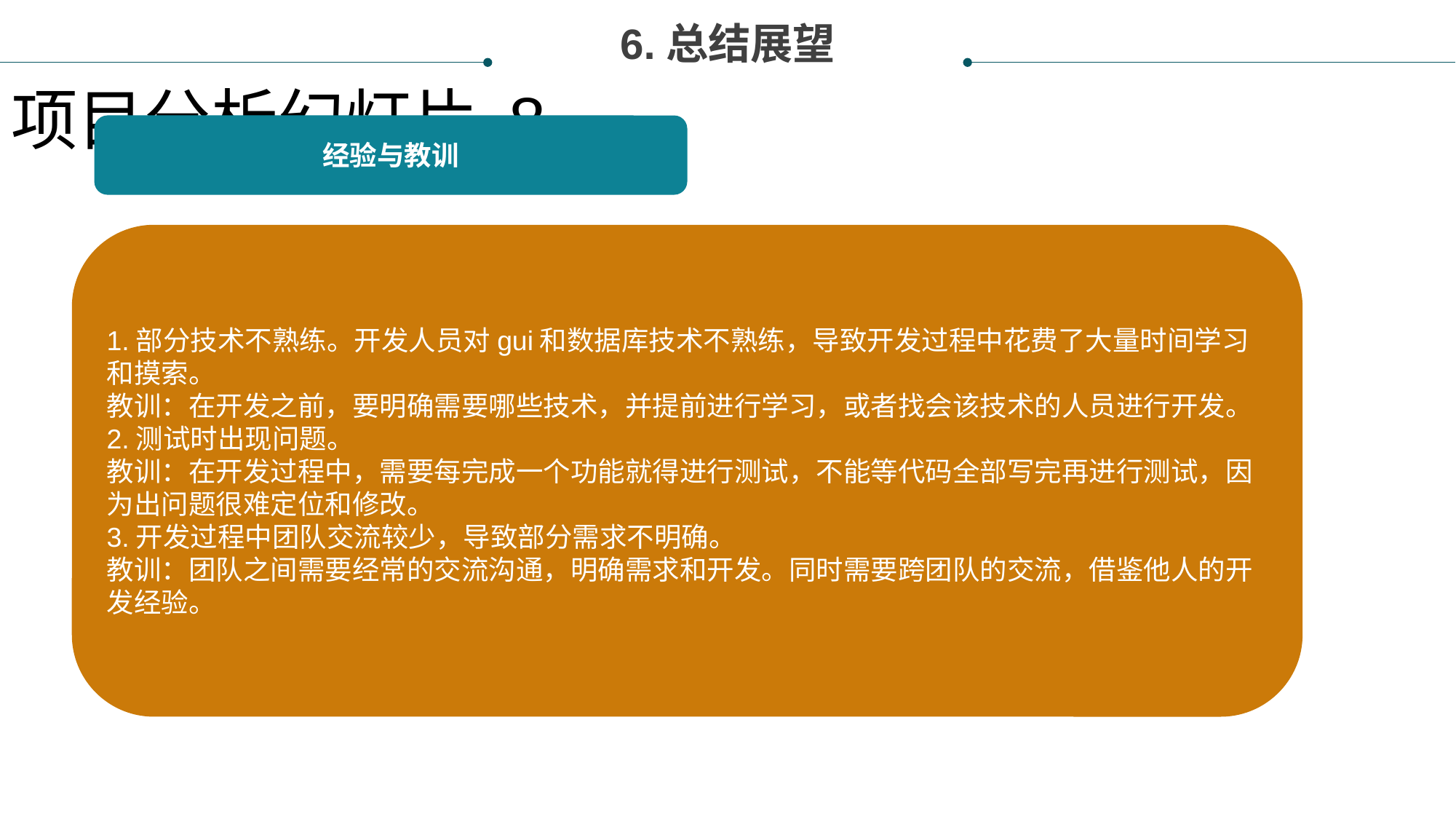

1.部分技术不熟练。开发人员对gui和数据库技术不熟练，导致开发过程中花费了大量时间学习和摸索。
教训：在开发之前，要明确需要哪些技术，并提前进行学习，或者找会该技术的人员进行开发。
2.测试时出现问题。
教训：在开发过程中，需要每完成一个功能就得进行测试，不能等代码全部写完再进行测试，因为出问题很难定位和修改。
3.开发过程中团队交流较少，导致部分需求不明确。
教训：团队之间需要经常的交流沟通，明确需求和开发。同时需要跨团队的交流，借鉴他人的开发经验。
6.总结展望
项目分析幻灯片 8
经验与教训